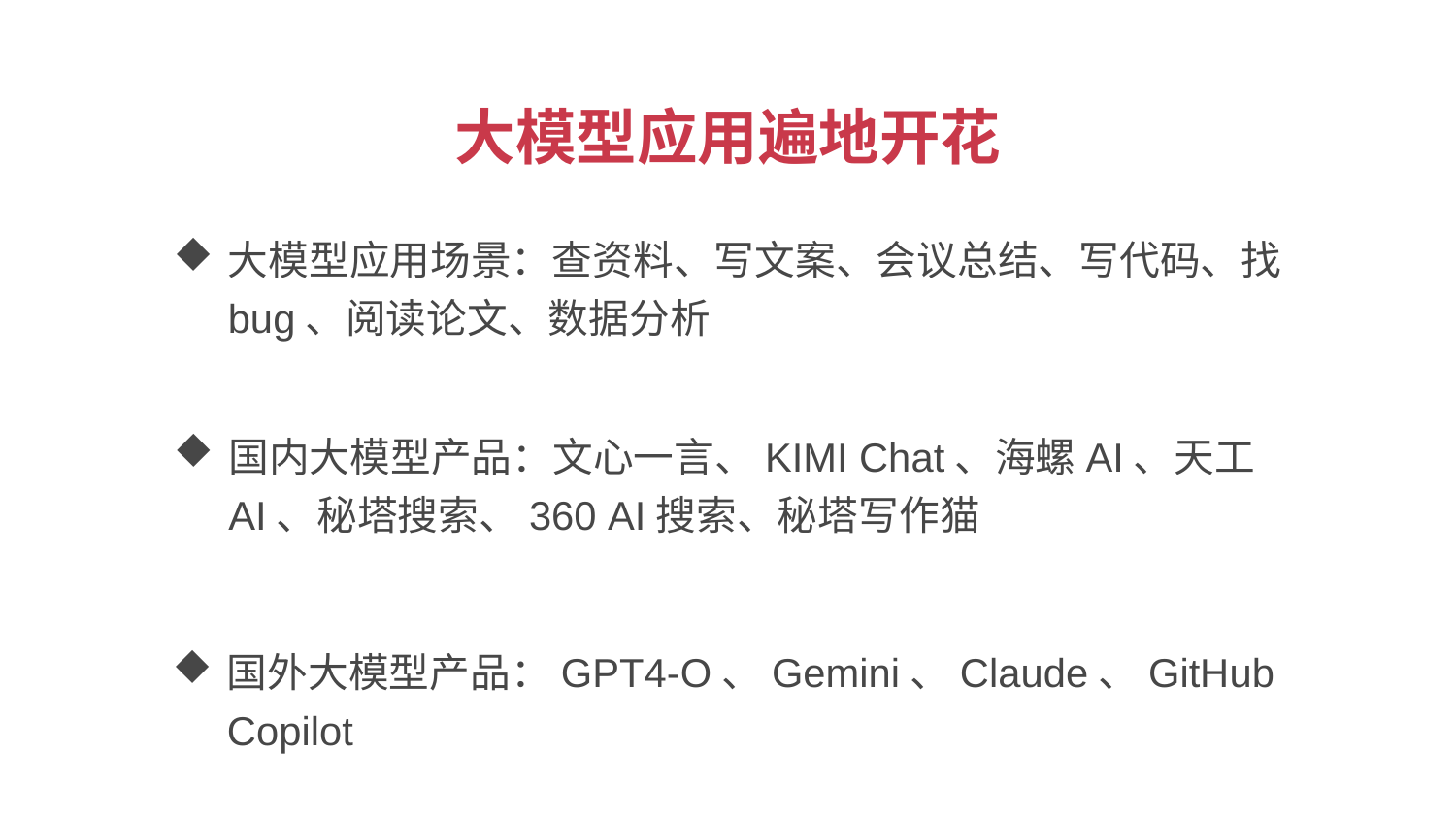

大模型应用遍地开花
大模型应用场景：查资料、写文案、会议总结、写代码、找bug、阅读论文、数据分析
国内大模型产品：文心一言、KIMI Chat、海螺AI、天工AI、秘塔搜索、360 AI搜索、秘塔写作猫
国外大模型产品：GPT4-O、Gemini、Claude、GitHub Copilot